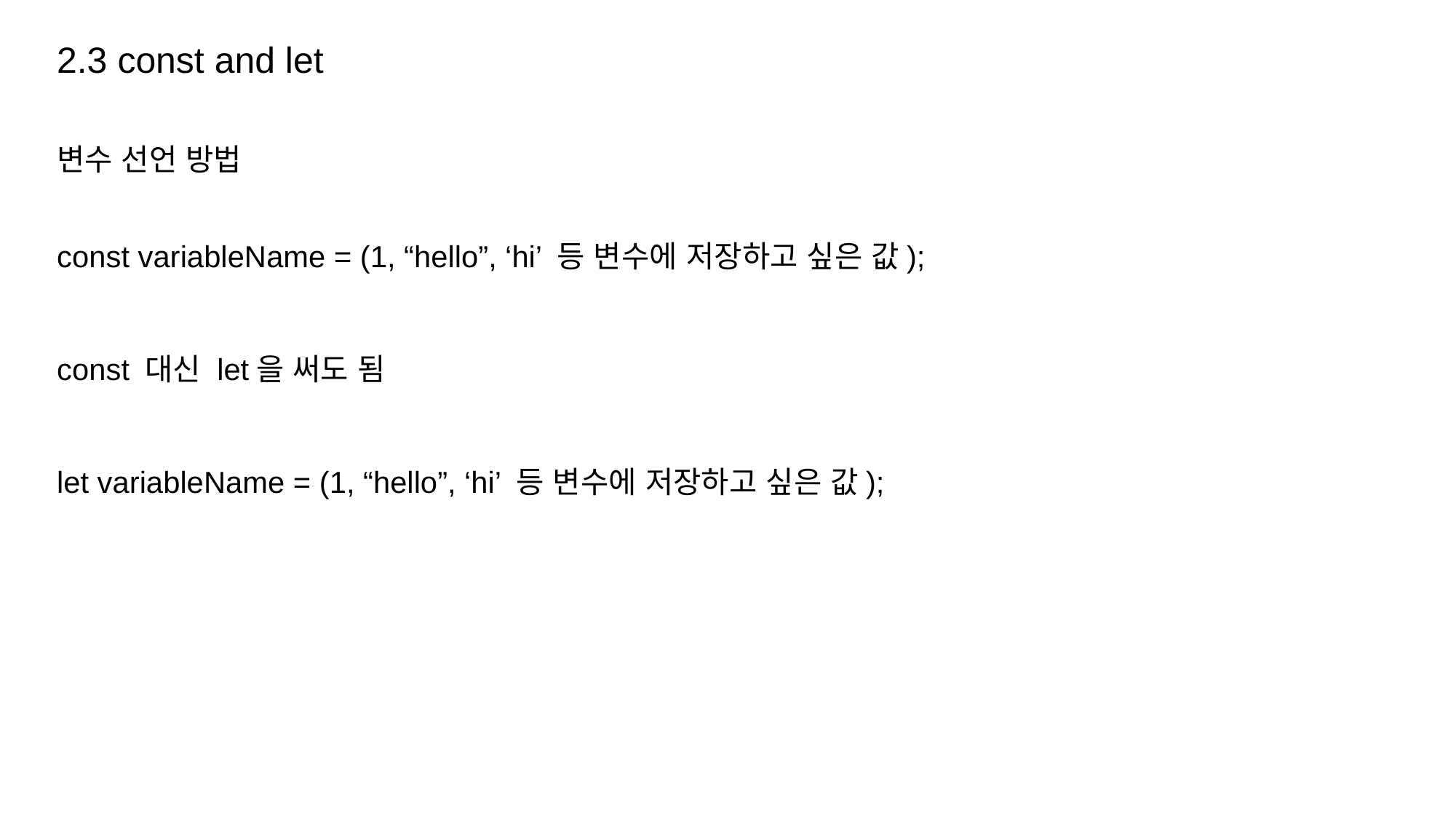

2.3 const and let
변수 선언 방법
const variableName = (1, “hello”, ‘hi’ 등 변수에 저장하고 싶은 값);
const 대신 let을 써도 됨
let variableName = (1, “hello”, ‘hi’ 등 변수에 저장하고 싶은 값);